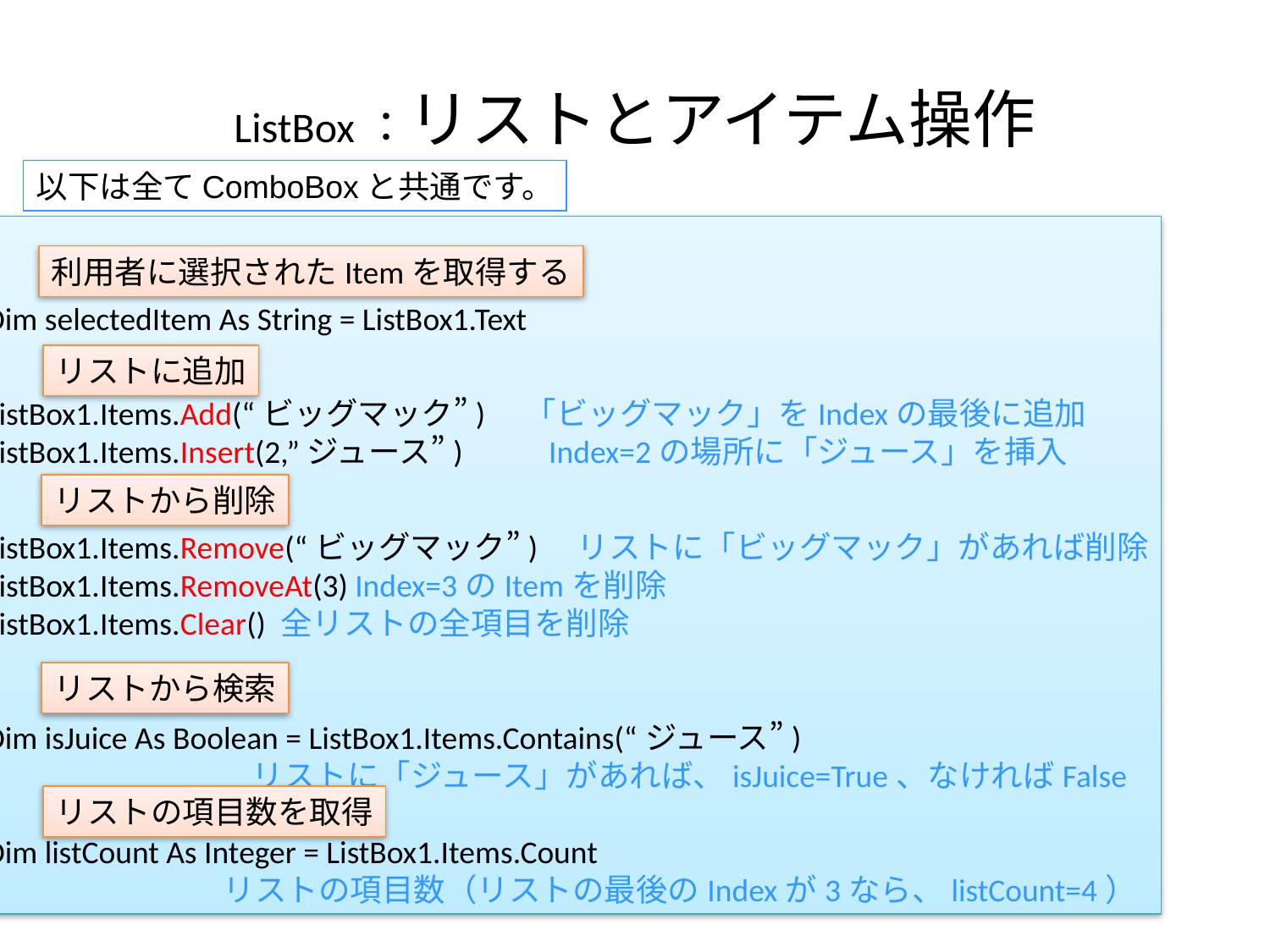

# ListBox：リストとアイテム操作
以下は全てComboBoxと共通です。

Dim selectedItem As String = ListBox1.Text

ListBox1.Items.Add(“ビッグマック”)　「ビッグマック」をIndexの最後に追加
ListBox1.Items.Insert(2,”ジュース”) 　　Index=2の場所に「ジュース」を挿入

ListBox1.Items.Remove(“ビッグマック”)　リストに「ビッグマック」があれば削除
ListBox1.Items.RemoveAt(3) Index=3のItemを削除
ListBox1.Items.Clear() 全リストの全項目を削除

Dim isJuice As Boolean = ListBox1.Items.Contains(“ジュース”)
                                    リストに「ジュース」があれば、isJuice=True、なければFalse

Dim listCount As Integer = ListBox1.Items.Count
                                リストの項目数（リストの最後のIndexが3なら、listCount=4）
利用者に選択されたItemを取得する
リストに追加
リストから削除
リストから検索
リストの項目数を取得